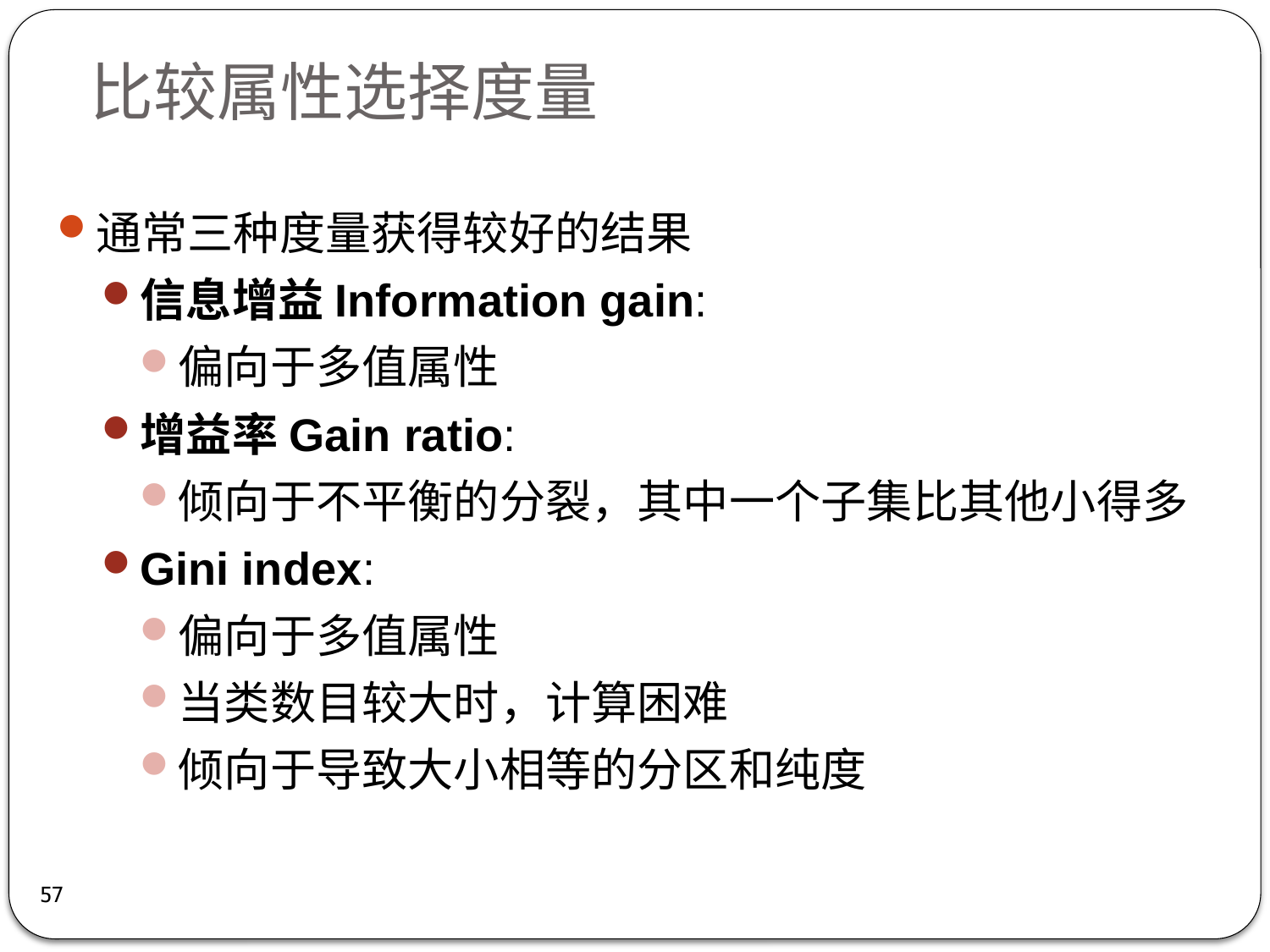

# 比较属性选择度量
通常三种度量获得较好的结果
信息增益Information gain:
偏向于多值属性
增益率Gain ratio:
倾向于不平衡的分裂，其中一个子集比其他小得多
Gini index:
偏向于多值属性
当类数目较大时，计算困难
倾向于导致大小相等的分区和纯度
57